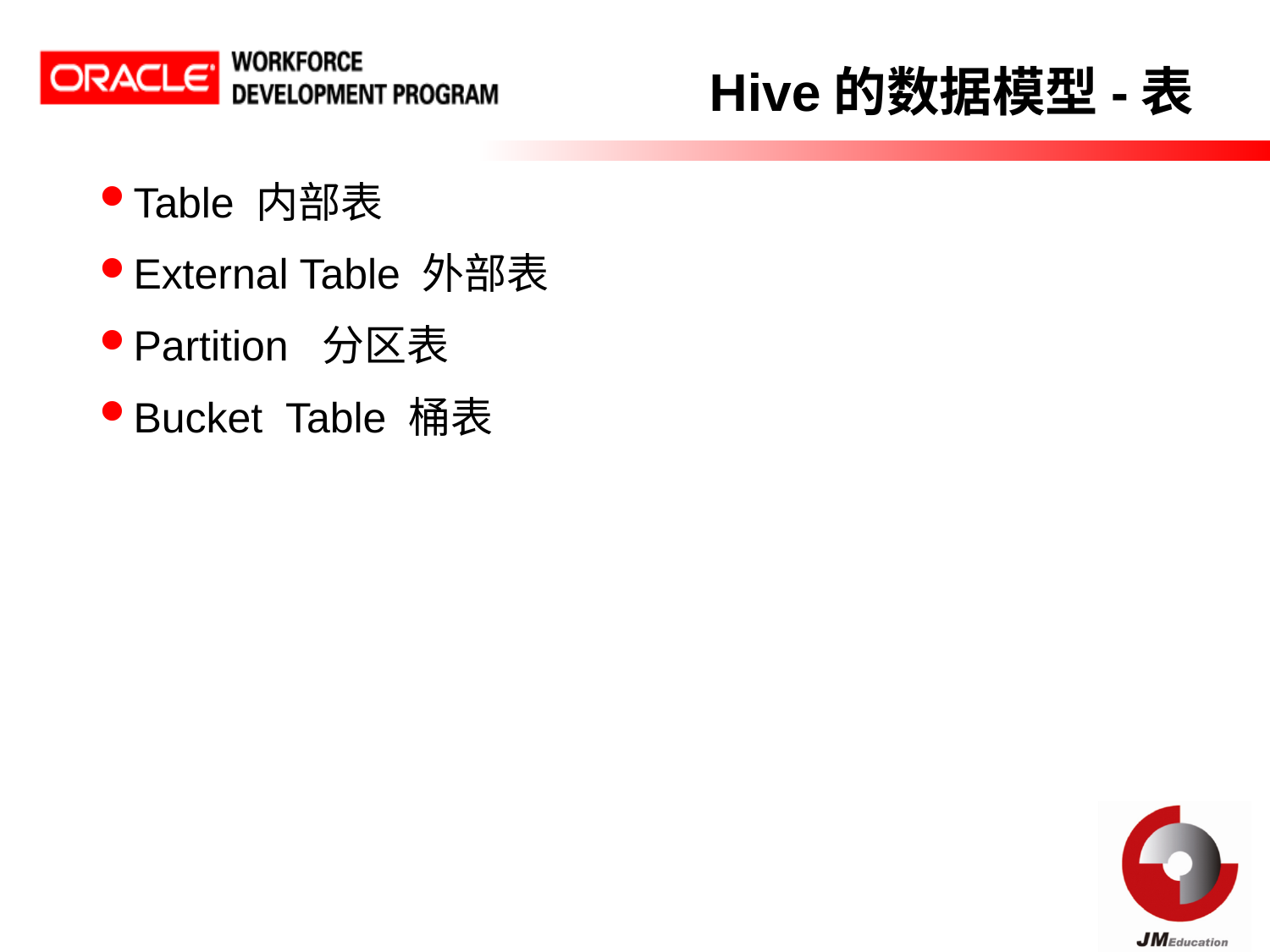

Hive的数据模型-表
Table 内部表
External Table 外部表
Partition  分区表
Bucket  Table 桶表